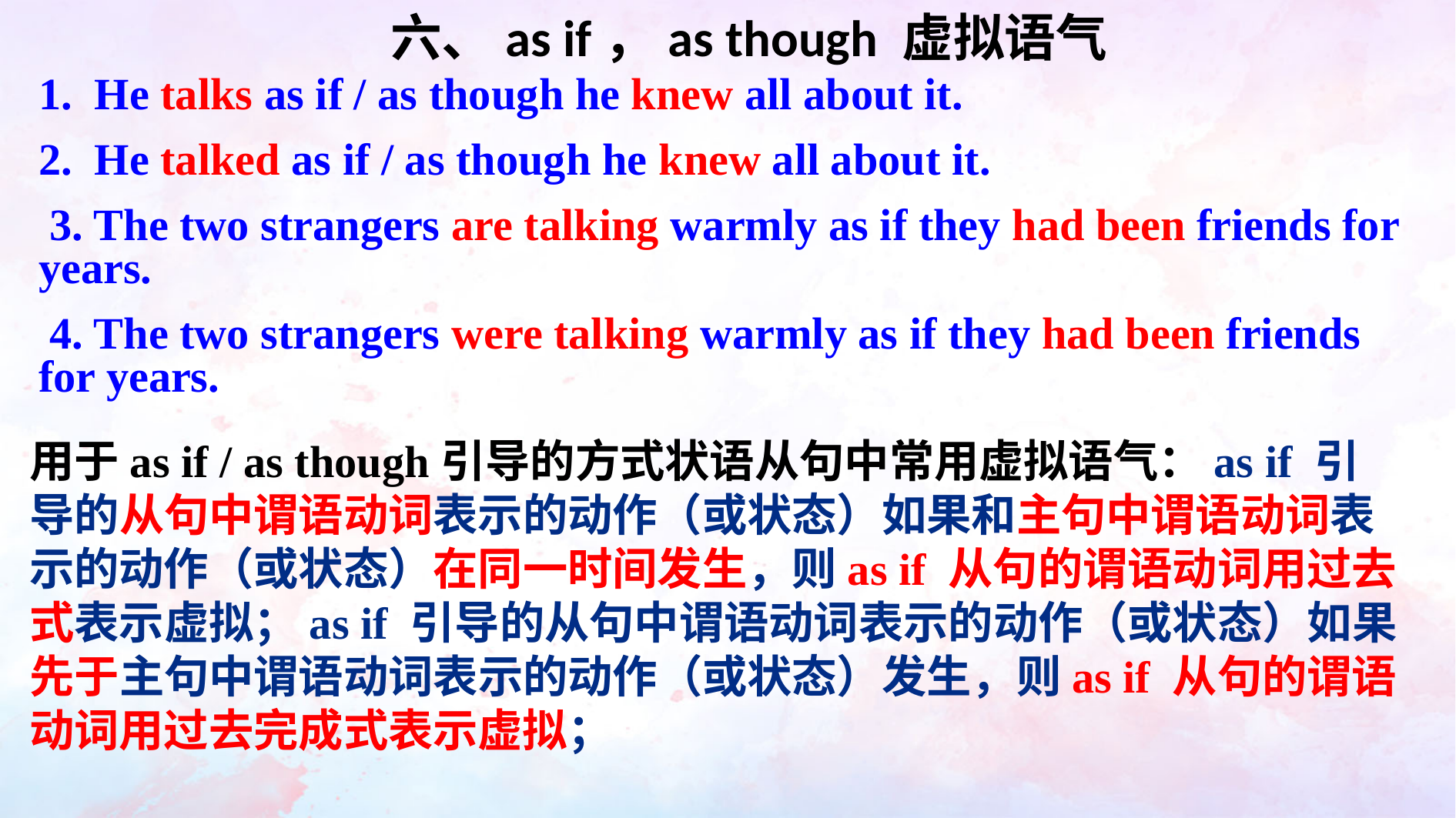

六、as if，as though 虚拟语气
1.  He talks as if / as though he knew all about it.
2.  He talked as if / as though he knew all about it.
 3. The two strangers are talking warmly as if they had been friends for years.
 4. The two strangers were talking warmly as if they had been friends for years.

用于as if / as though引导的方式状语从句中常用虚拟语气：as if 引导的从句中谓语动词表示的动作（或状态）如果和主句中谓语动词表示的动作（或状态）在同一时间发生，则as if 从句的谓语动词用过去式表示虚拟；as if 引导的从句中谓语动词表示的动作（或状态）如果先于主句中谓语动词表示的动作（或状态）发生，则as if 从句的谓语动词用过去完成式表示虚拟；